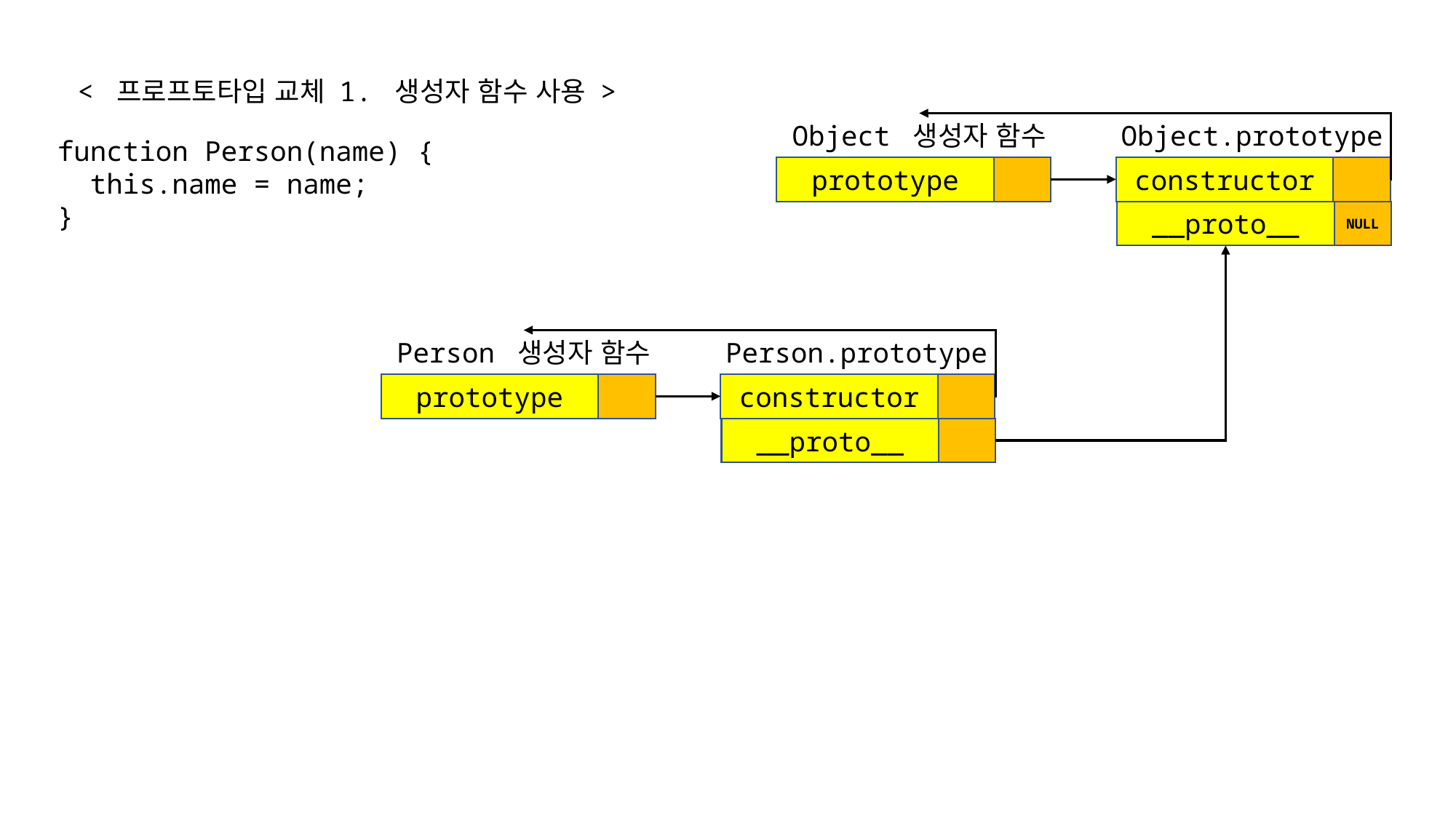

< 프로프토타입 교체 1. 생성자 함수 사용 >
Object 생성자 함수
Object.prototype
function Person(name) {
  this.name = name;
}
prototype

constructor

__proto__
NULL
Person 생성자 함수
Person.prototype
prototype

constructor

__proto__